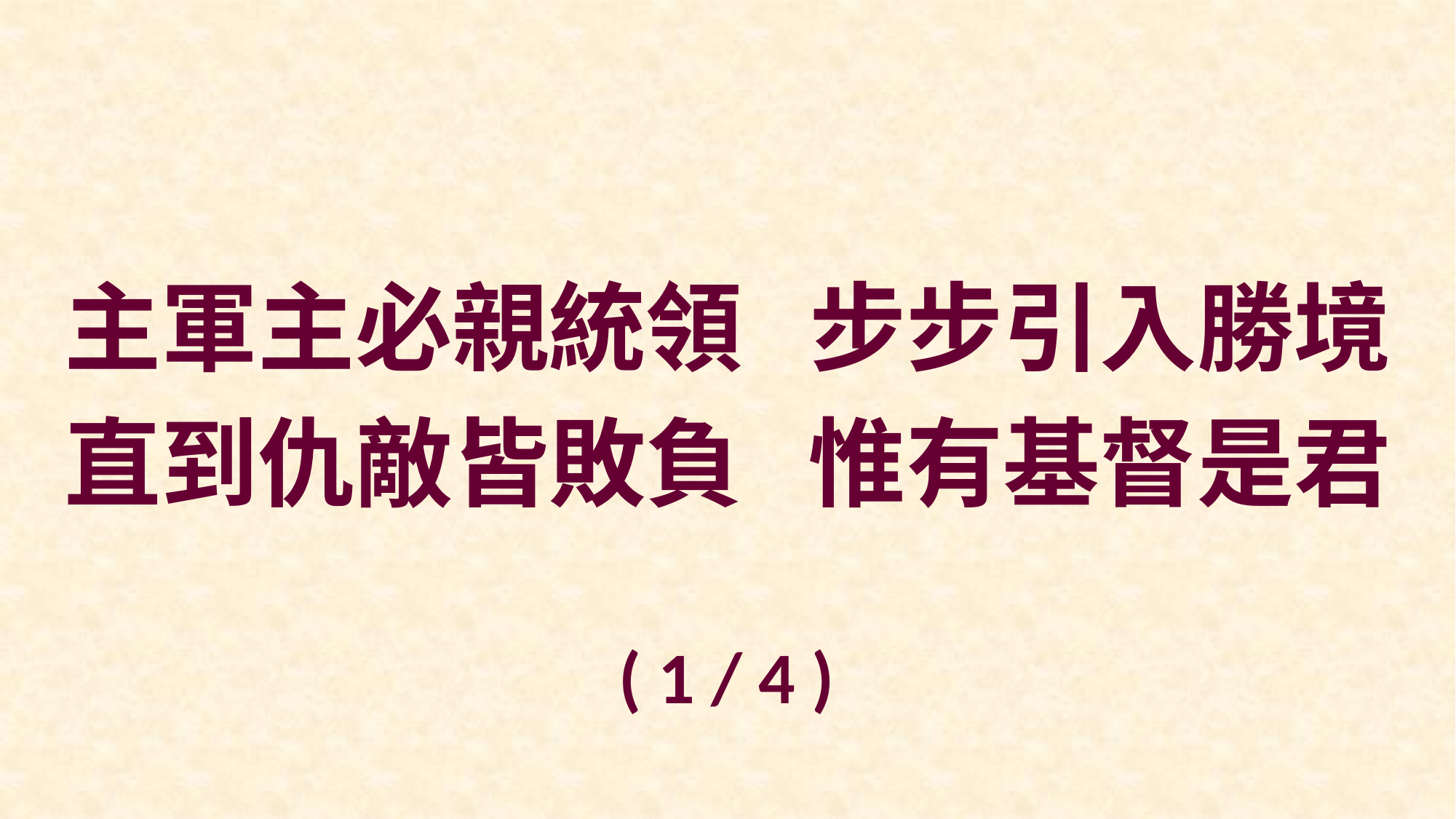

主軍主必親統領   步步引入勝境
直到仇敵皆敗負   惟有基督是君
( 1 / 4 )